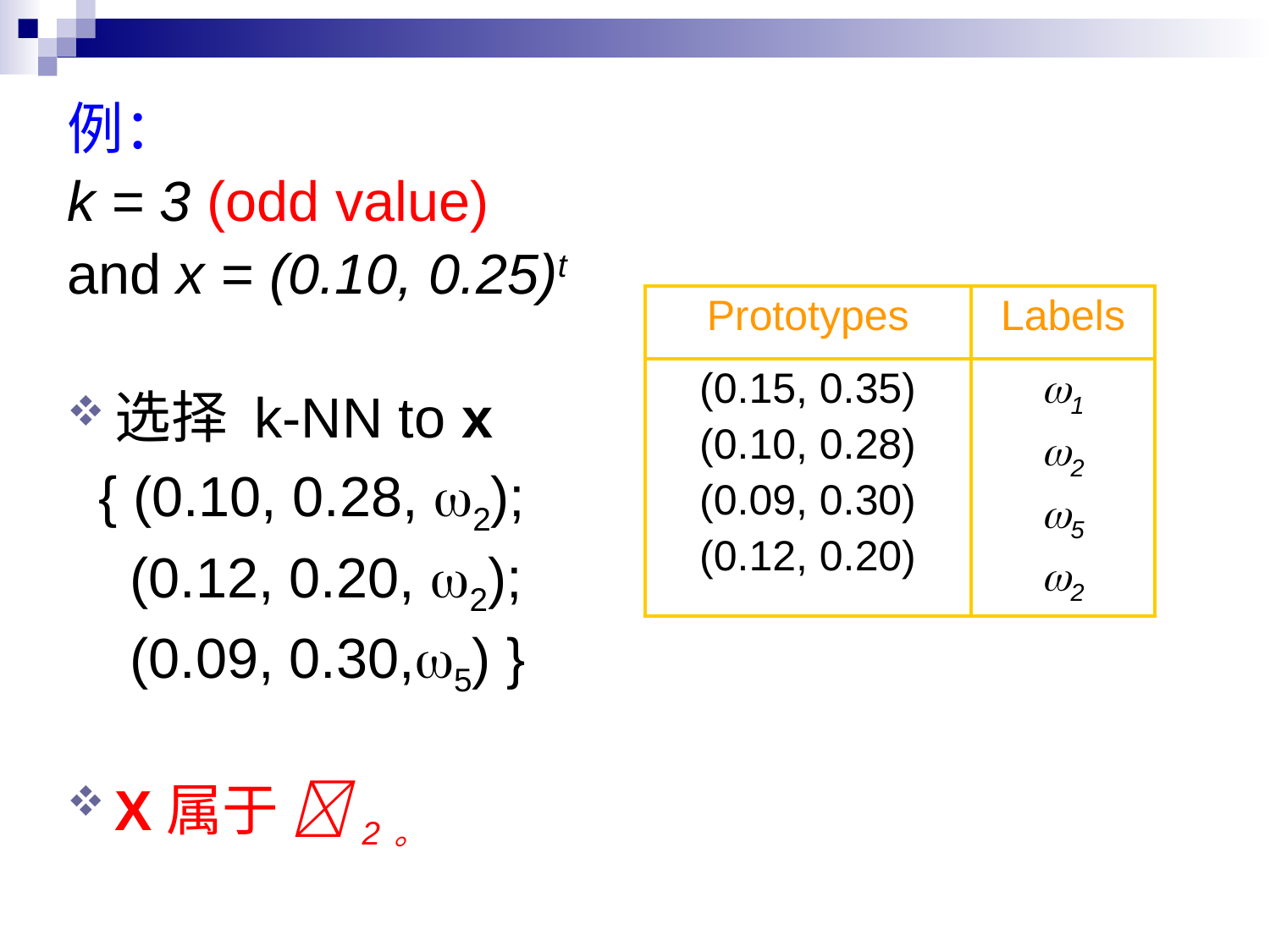

例：
k = 3 (odd value)
and x = (0.10, 0.25)t

选择 k-NN to x
  { (0.10, 0.28, ω2);
    (0.12, 0.20, ω2);
    (0.09, 0.30,ω5) }

X属于 ω2。
| Prototypes | Labels |
| --- | --- |
| (0.15, 0.35) (0.10, 0.28) (0.09, 0.30) (0.12, 0.20) | ω1 ω2 ω5 ω2 |